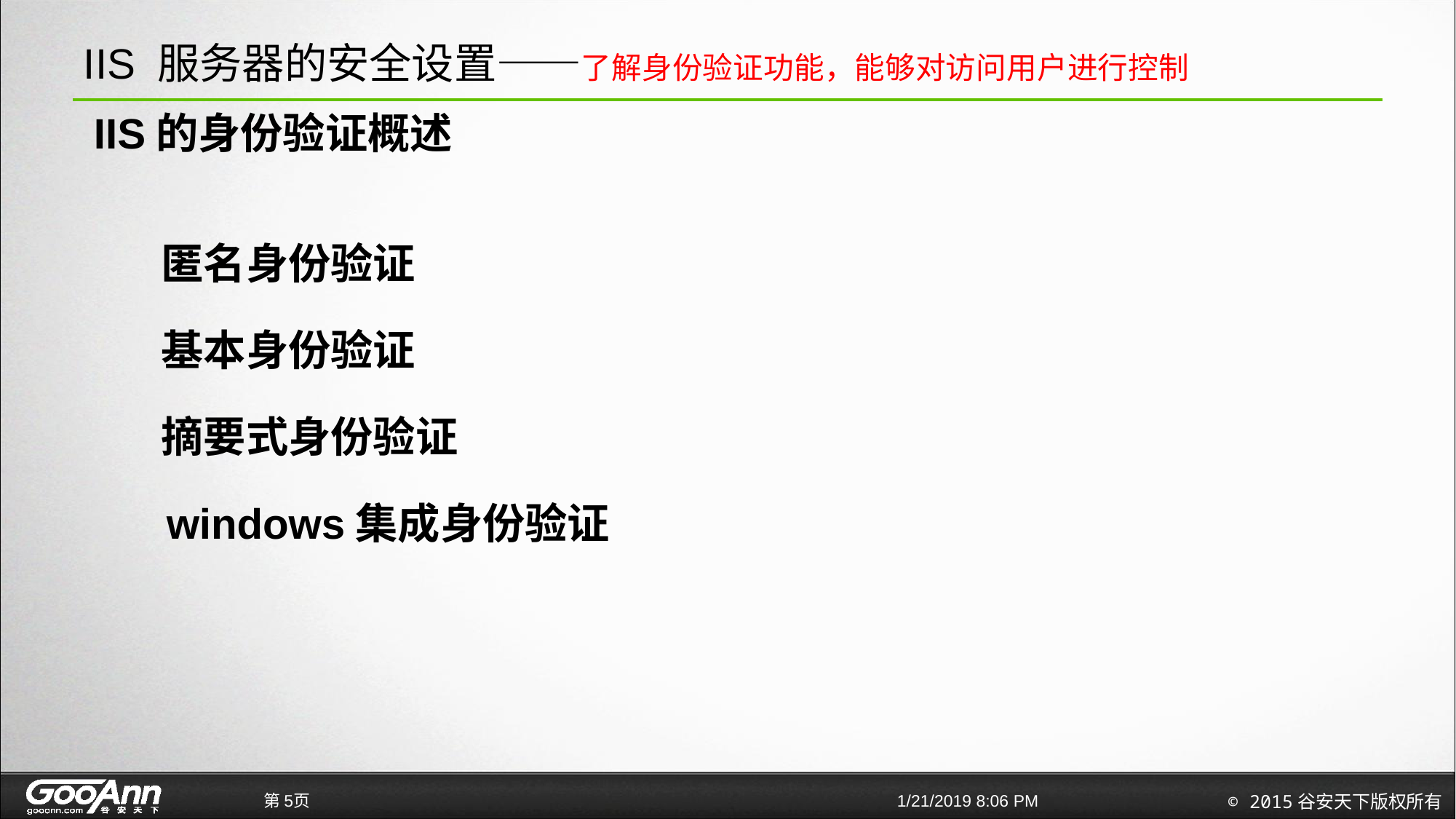

# IIS 服务器的安全设置——了解身份验证功能，能够对访问用户进行控制
 IIS的身份验证概述

       匿名身份验证

       基本身份验证

       摘要式身份验证

       windows集成身份验证